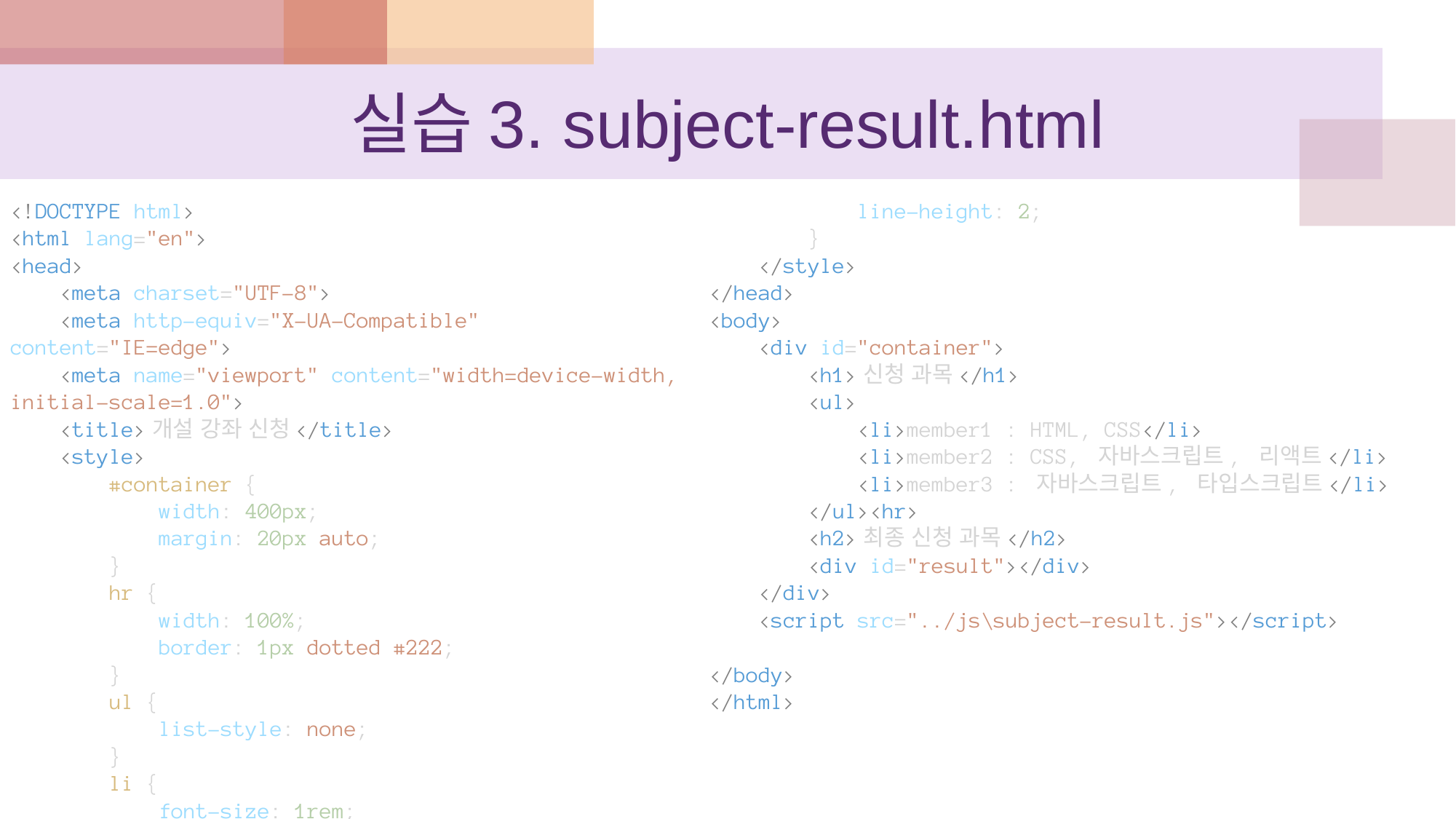

# 실습3. subject-result.html
<!DOCTYPE html>
<html lang="en">
<head>
    <meta charset="UTF-8">
    <meta http-equiv="X-UA-Compatible" content="IE=edge">
    <meta name="viewport" content="width=device-width, initial-scale=1.0">
    <title>개설 강좌 신청</title>
    <style>
        #container {
            width: 400px;
            margin: 20px auto;
        }
        hr {
            width: 100%;
            border: 1px dotted #222;
        }
        ul {
            list-style: none;
        }
        li {
            font-size: 1rem;
            line-height: 2;
        }
    </style>
</head>
<body>
    <div id="container">
        <h1>신청 과목</h1>
        <ul>
            <li>member1 : HTML, CSS</li>
            <li>member2 : CSS, 자바스크립트, 리액트</li>
            <li>member3 : 자바스크립트, 타입스크립트</li>
        </ul><hr>
        <h2>최종 신청 과목</h2>
        <div id="result"></div>
    </div>
    <script src="../js\subject-result.js"></script>

</body>
</html>